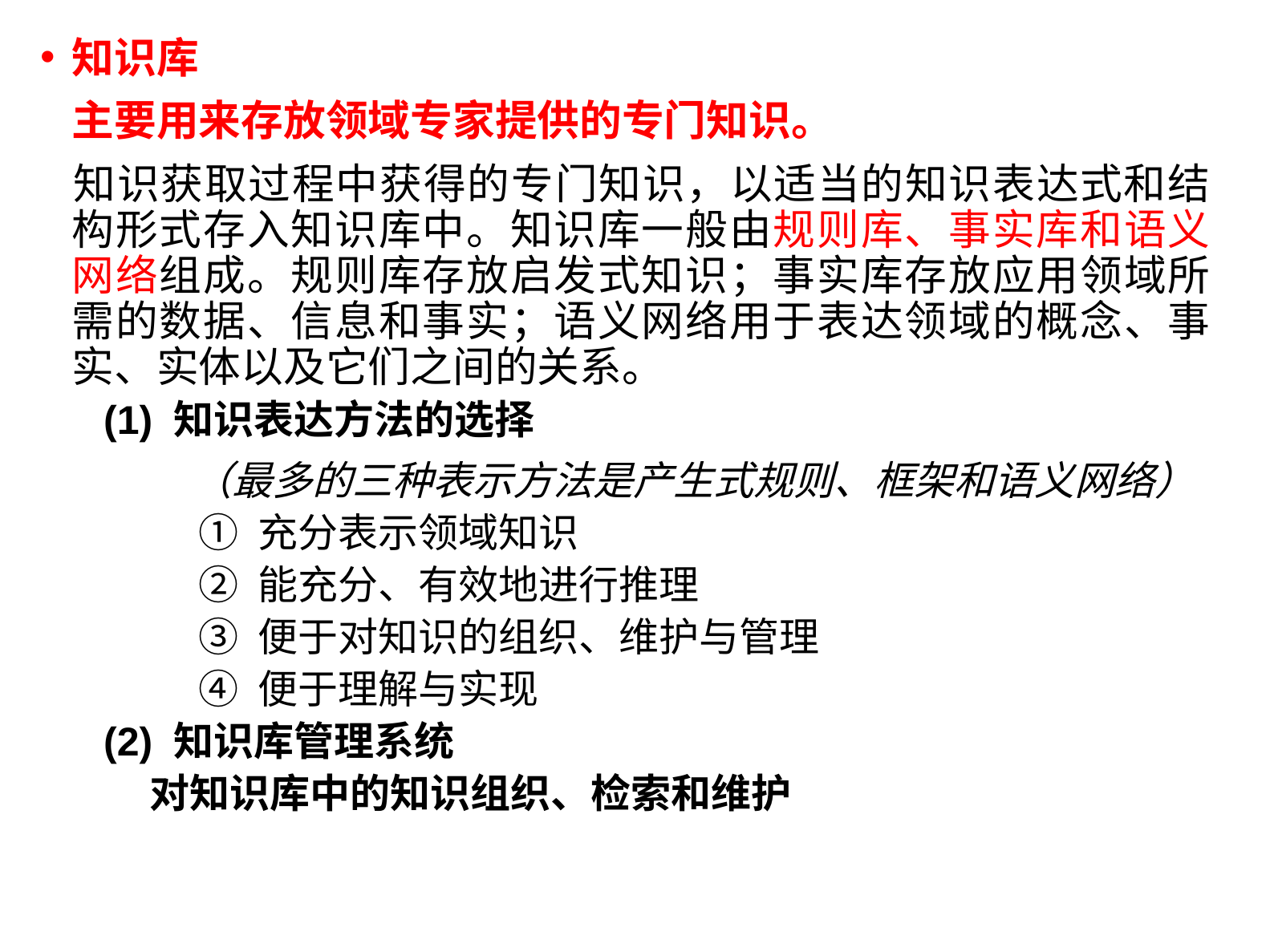

知识库
	主要用来存放领域专家提供的专门知识。
  知识获取过程中获得的专门知识，以适当的知识表达式和结构形式存入知识库中。知识库一般由规则库、事实库和语义网络组成。规则库存放启发式知识；事实库存放应用领域所需的数据、信息和事实；语义网络用于表达领域的概念、事实、实体以及它们之间的关系。
(1) 知识表达方法的选择
		（最多的三种表示方法是产生式规则、框架和语义网络）
	① 充分表示领域知识
	② 能充分、有效地进行推理
	③ 便于对知识的组织、维护与管理
	④ 便于理解与实现
(2) 知识库管理系统
    对知识库中的知识组织、检索和维护